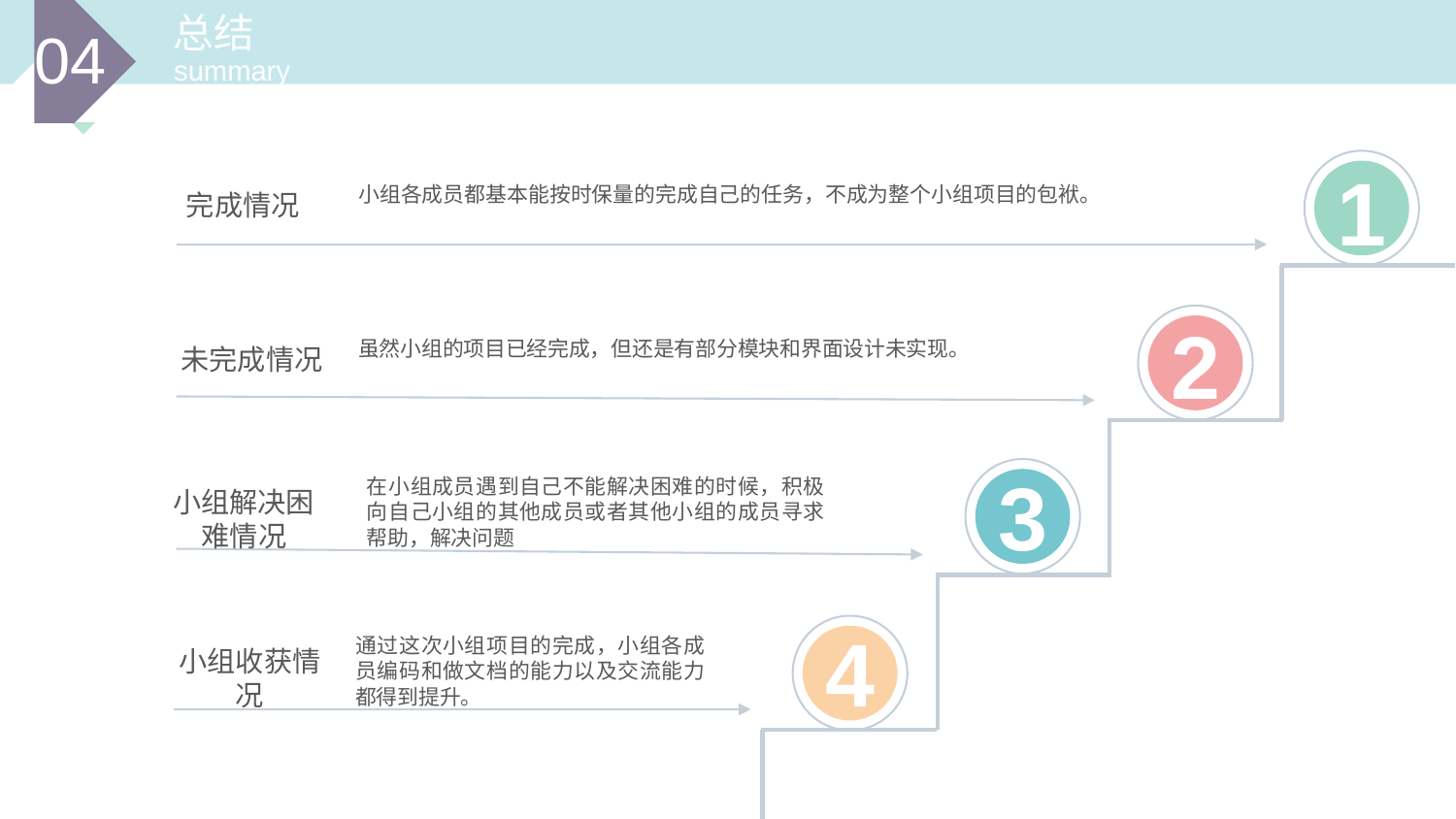

04
总结
summary
1

小组各成员都基本能按时保量的完成自己的任务，不成为整个小组项目的包袱。
完成情况
2

虽然小组的项目已经完成，但还是有部分模块和界面设计未实现。
未完成情况
3

在小组成员遇到自己不能解决困难的时候，积极向自己小组的其他成员或者其他小组的成员寻求帮助，解决问题
小组解决困难情况
4

通过这次小组项目的完成，小组各成员编码和做文档的能力以及交流能力都得到提升。
小组收获情况